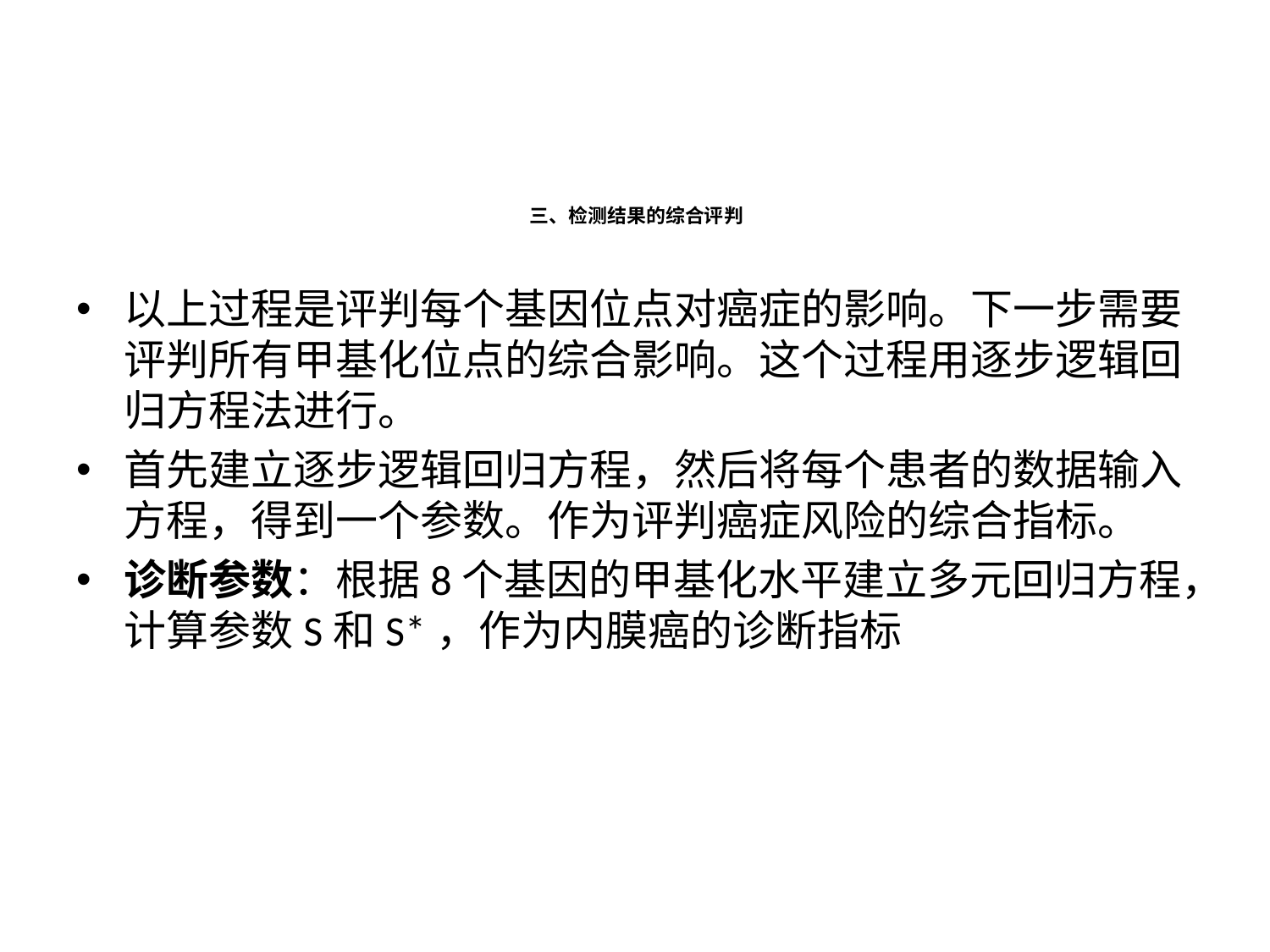

# 三、检测结果的综合评判
以上过程是评判每个基因位点对癌症的影响。下一步需要评判所有甲基化位点的综合影响。这个过程用逐步逻辑回归方程法进行。
首先建立逐步逻辑回归方程，然后将每个患者的数据输入方程，得到一个参数。作为评判癌症风险的综合指标。
诊断参数：根据8个基因的甲基化水平建立多元回归方程，计算参数S和S*，作为内膜癌的诊断指标